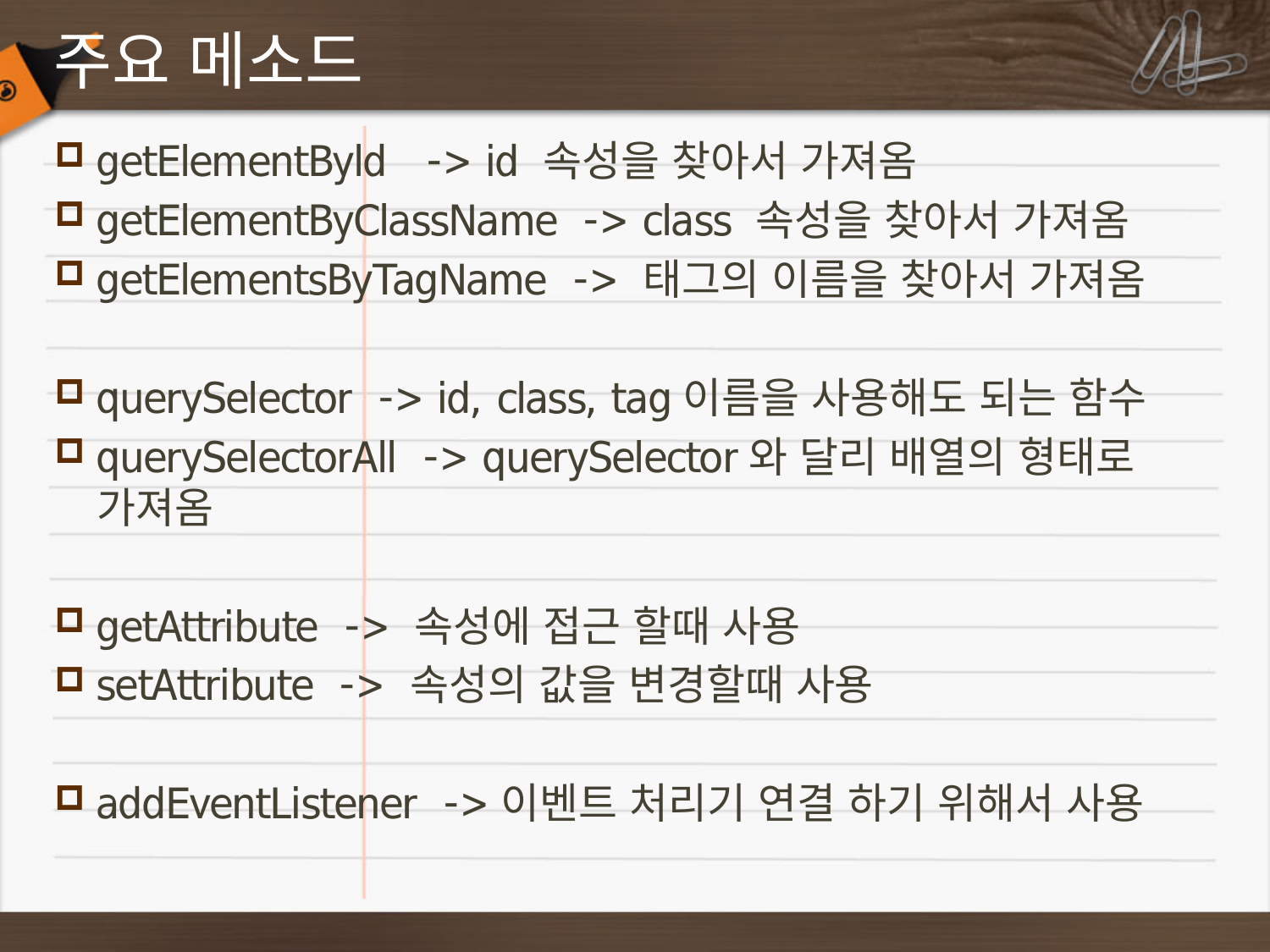

# 주요 메소드
getElementByld   -> id 속성을 찾아서 가져옴
getElementByClassName  -> class 속성을 찾아서 가져옴
getElementsByTagName  -> 태그의 이름을 찾아서 가져옴

querySelector  -> id, class, tag이름을 사용해도 되는 함수
querySelectorAll  -> querySelector와 달리 배열의 형태로 가져옴

getAttribute  -> 속성에 접근 할때 사용
setAttribute  -> 속성의 값을 변경할때 사용

addEventListener  ->이벤트 처리기 연결 하기 위해서 사용